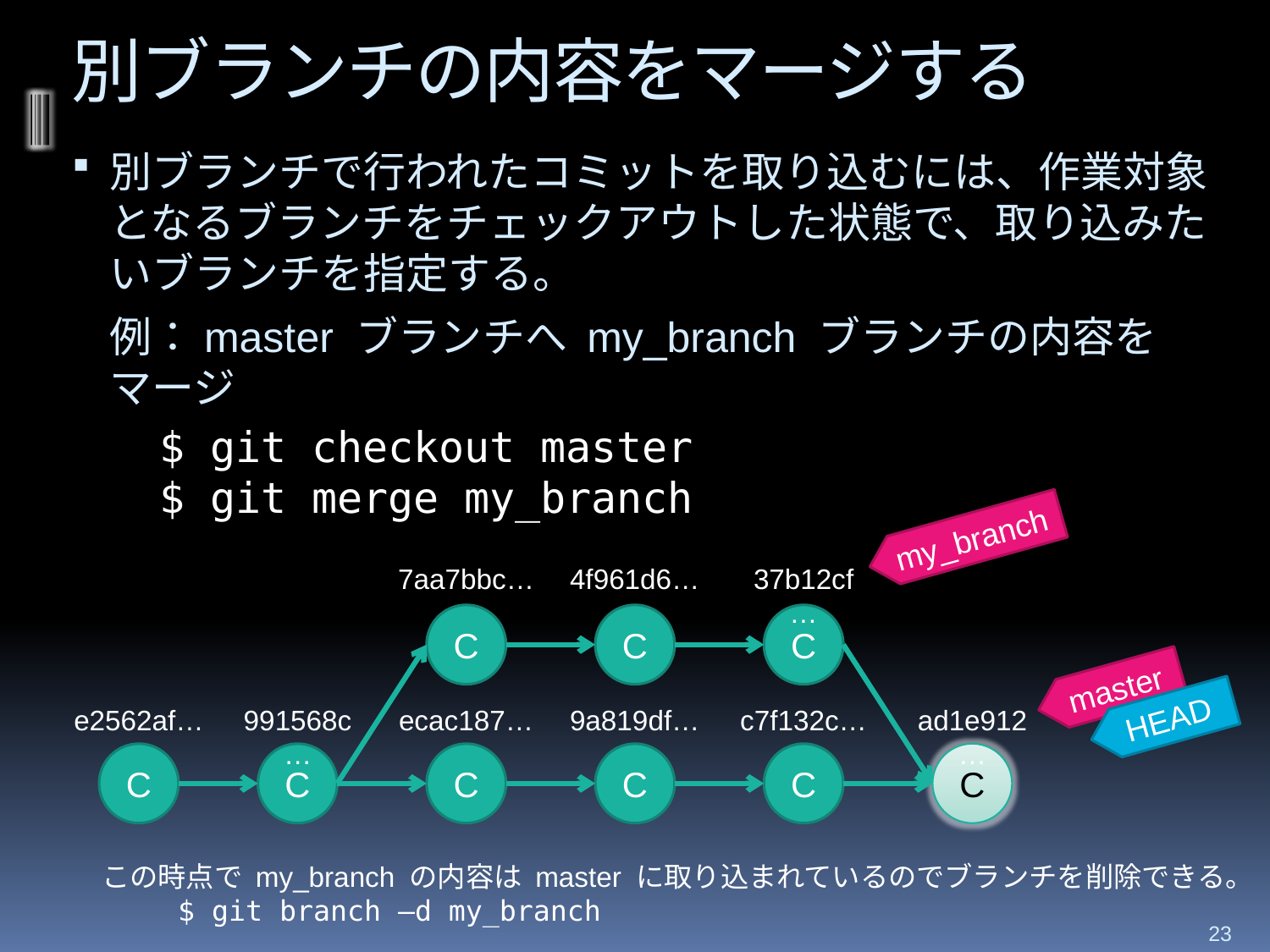

# 別ブランチの内容をマージする
別ブランチで行われたコミットを取り込むには、作業対象となるブランチをチェックアウトした状態で、取り込みたいブランチを指定する。
	例：master ブランチへ my_branch ブランチの内容をマージ
	$ git checkout master
$ git merge my_branch
my_branch
7aa7bbc…
4f961d6…
37b12cf …
C
C
C
master
HEAD
e2562af…
991568c…
ecac187…
9a819df…
c7f132c…
ad1e912…
C
C
C
C
C
C
この時点で my_branch の内容は master に取り込まれているのでブランチを削除できる。
 　　$ git branch –d my_branch
23